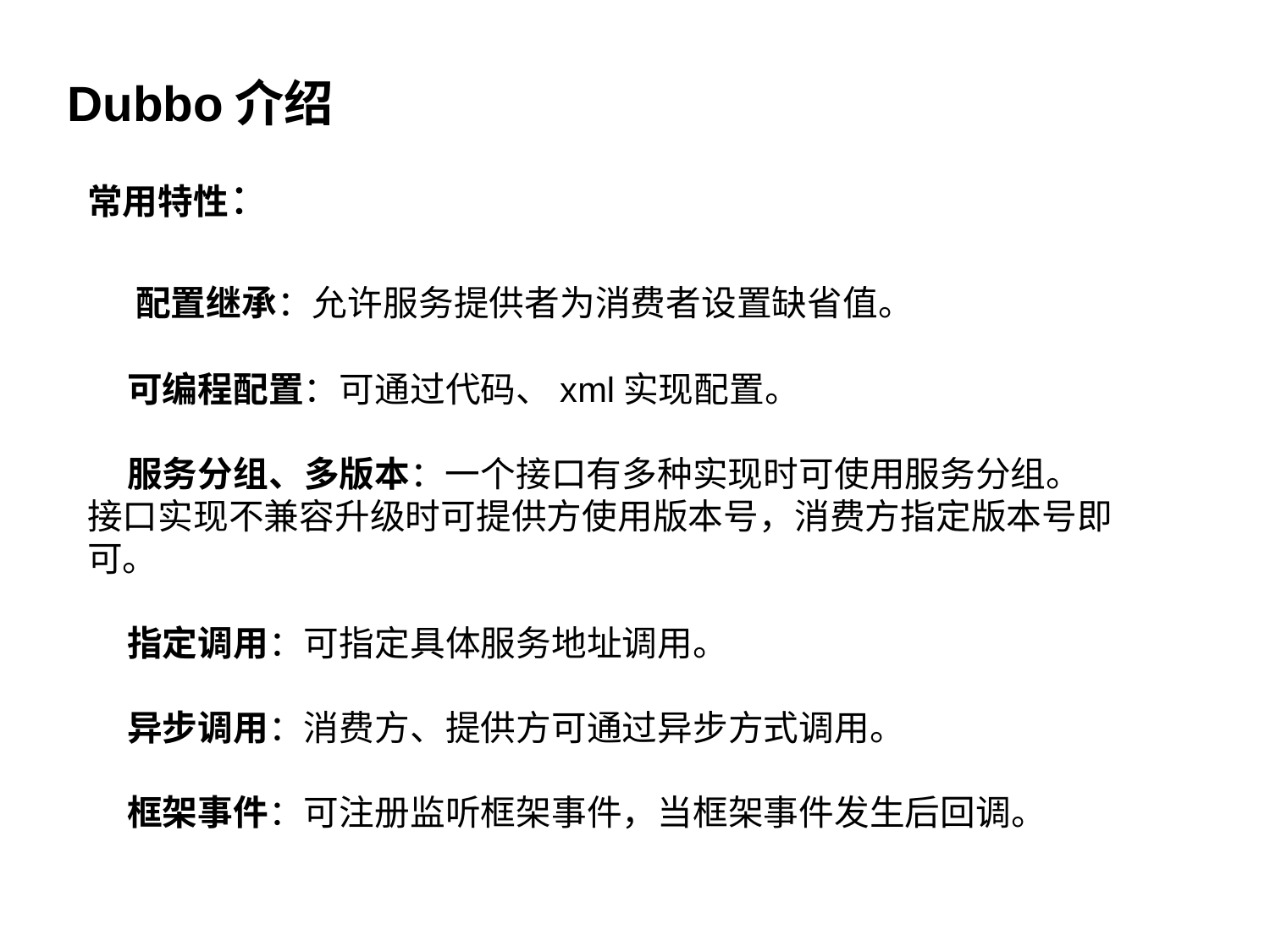

Dubbo介绍
常用特性：

    配置继承：允许服务提供者为消费者设置缺省值。

    可编程配置：可通过代码、xml实现配置。

    服务分组、多版本：一个接口有多种实现时可使用服务分组。     接口实现不兼容升级时可提供方使用版本号，消费方指定版本号即可。

    指定调用：可指定具体服务地址调用。

    异步调用：消费方、提供方可通过异步方式调用。

    框架事件：可注册监听框架事件，当框架事件发生后回调。